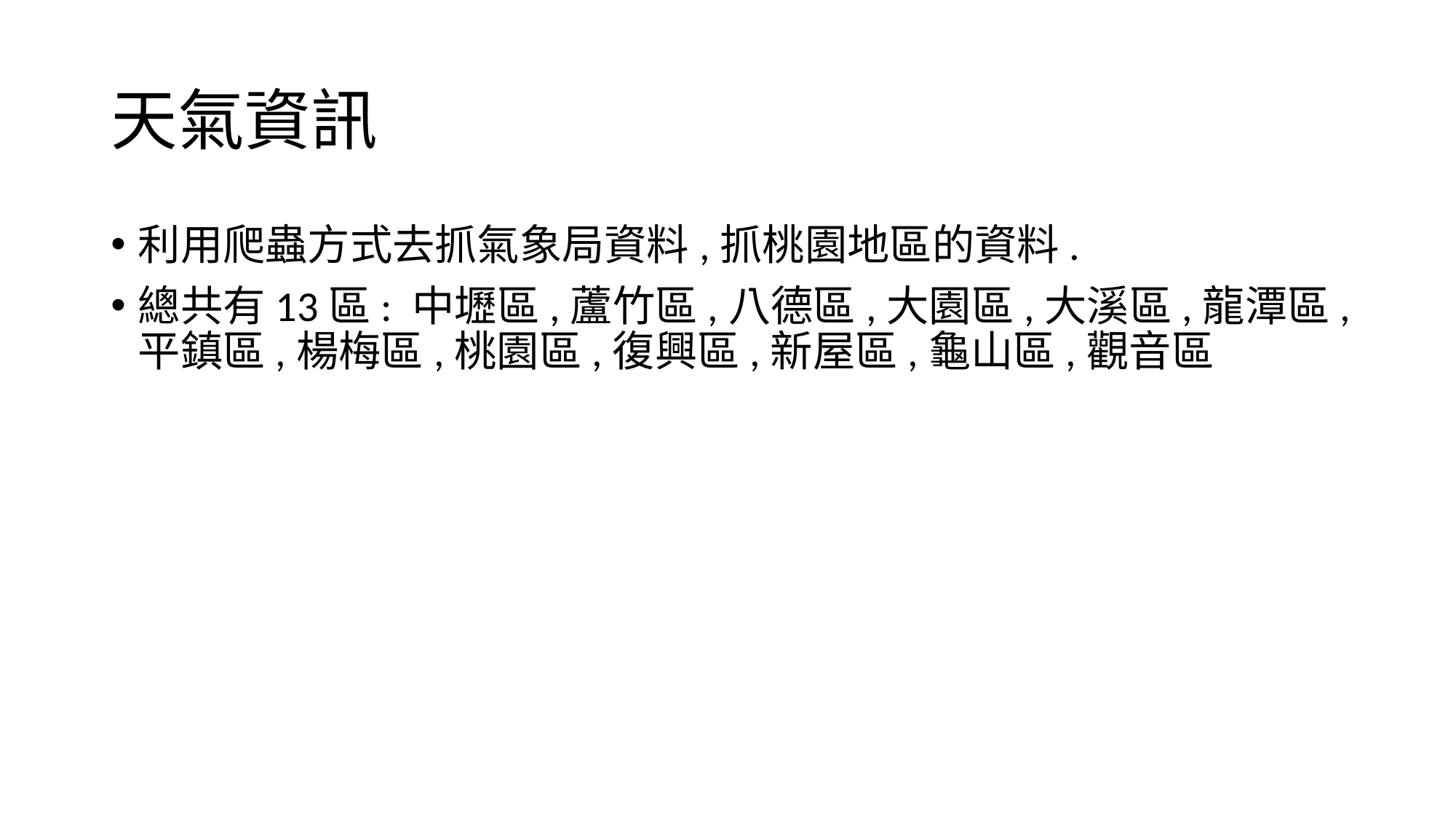

# 天氣資訊
利用爬蟲方式去抓氣象局資料,抓桃園地區的資料.
總共有13區: 中壢區,蘆竹區,八德區,大園區,大溪區,龍潭區,平鎮區,楊梅區,桃園區,復興區,新屋區,龜山區,觀音區